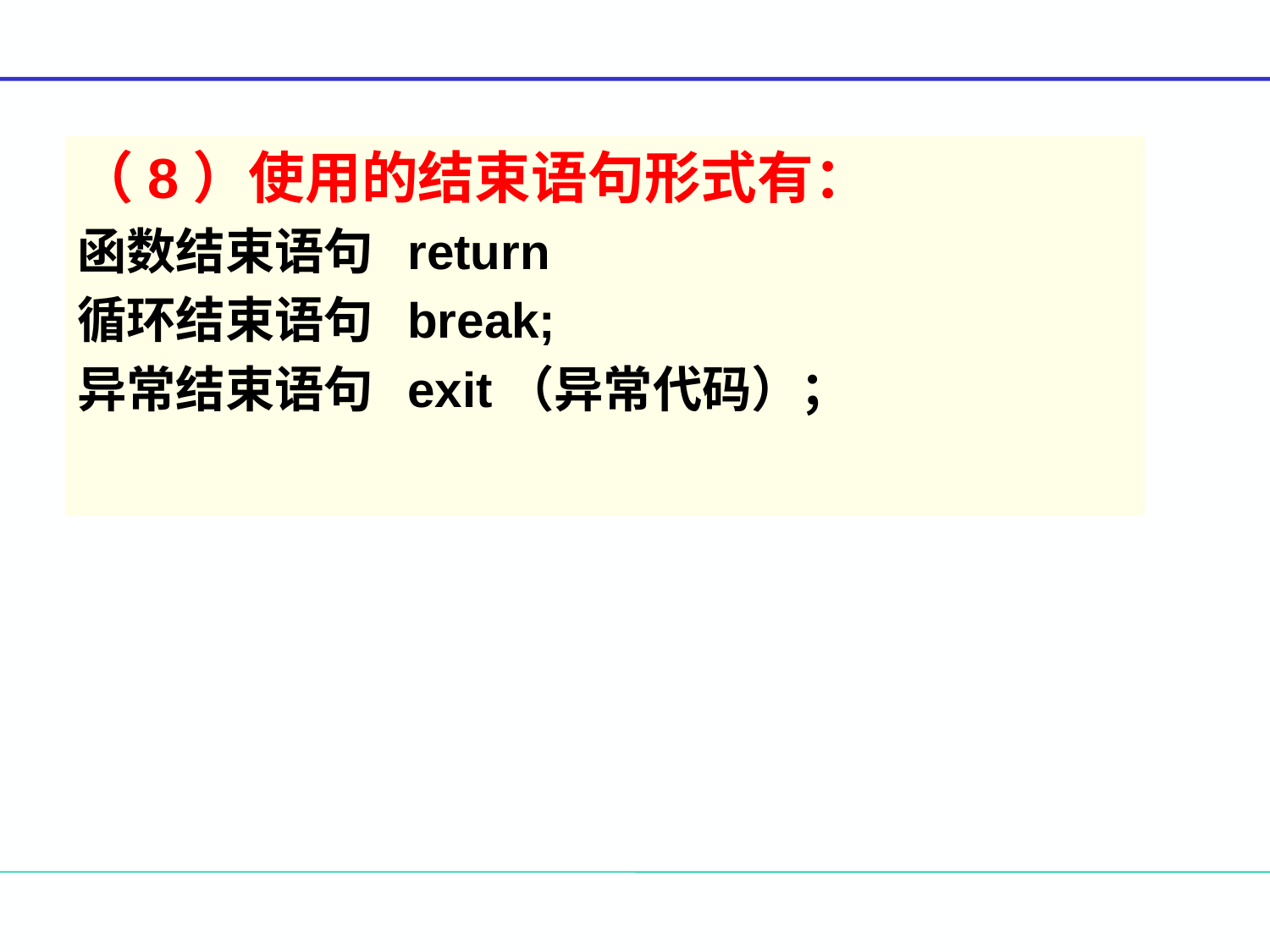

（8）使用的结束语句形式有：
函数结束语句  return
循环结束语句  break;
异常结束语句  exit（异常代码）；